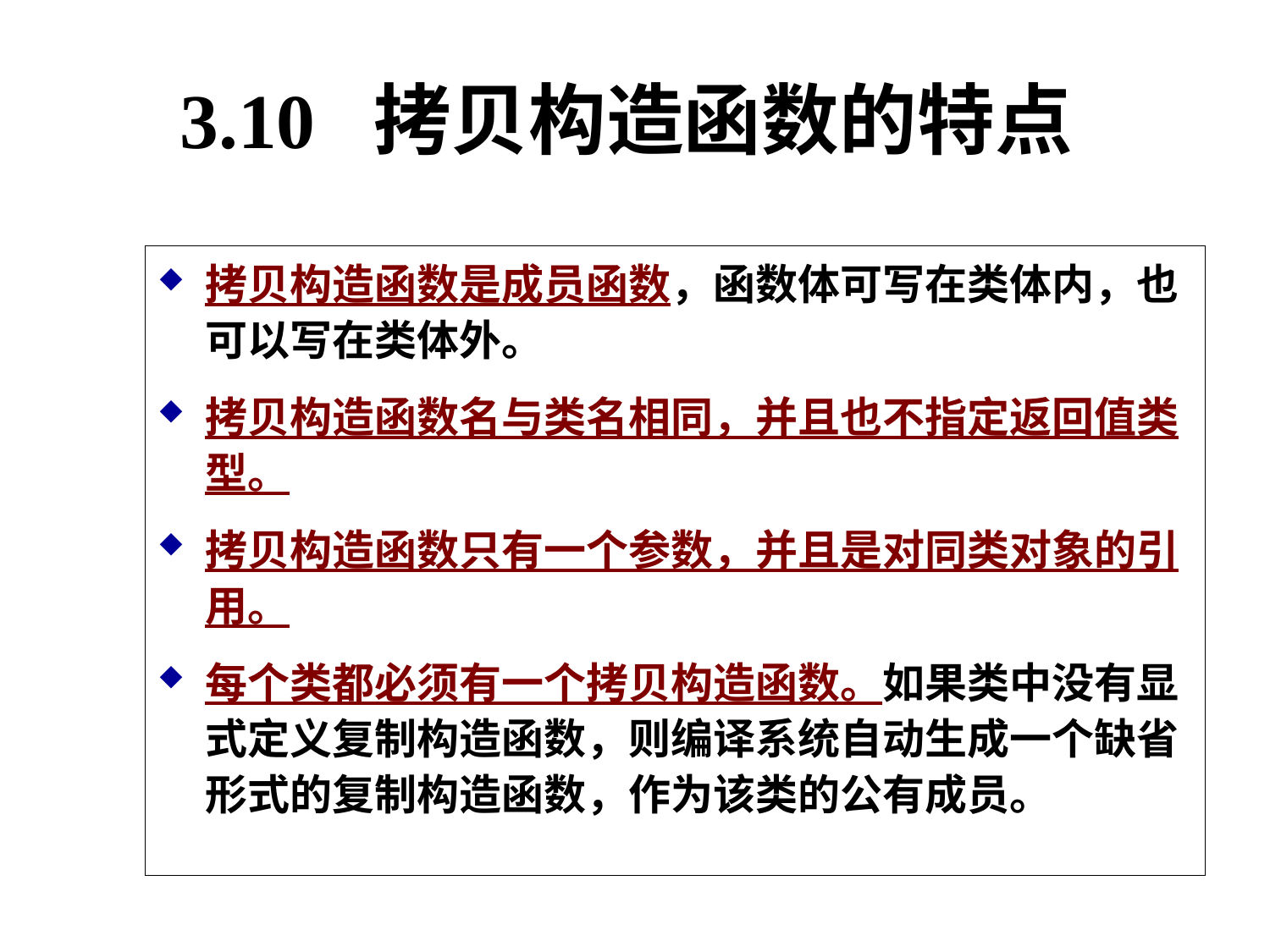

# 3.10  拷贝构造函数的特点
拷贝构造函数是成员函数，函数体可写在类体内，也可以写在类体外。
拷贝构造函数名与类名相同，并且也不指定返回值类型。
拷贝构造函数只有一个参数，并且是对同类对象的引用。
每个类都必须有一个拷贝构造函数。如果类中没有显式定义复制构造函数，则编译系统自动生成一个缺省形式的复制构造函数，作为该类的公有成员。